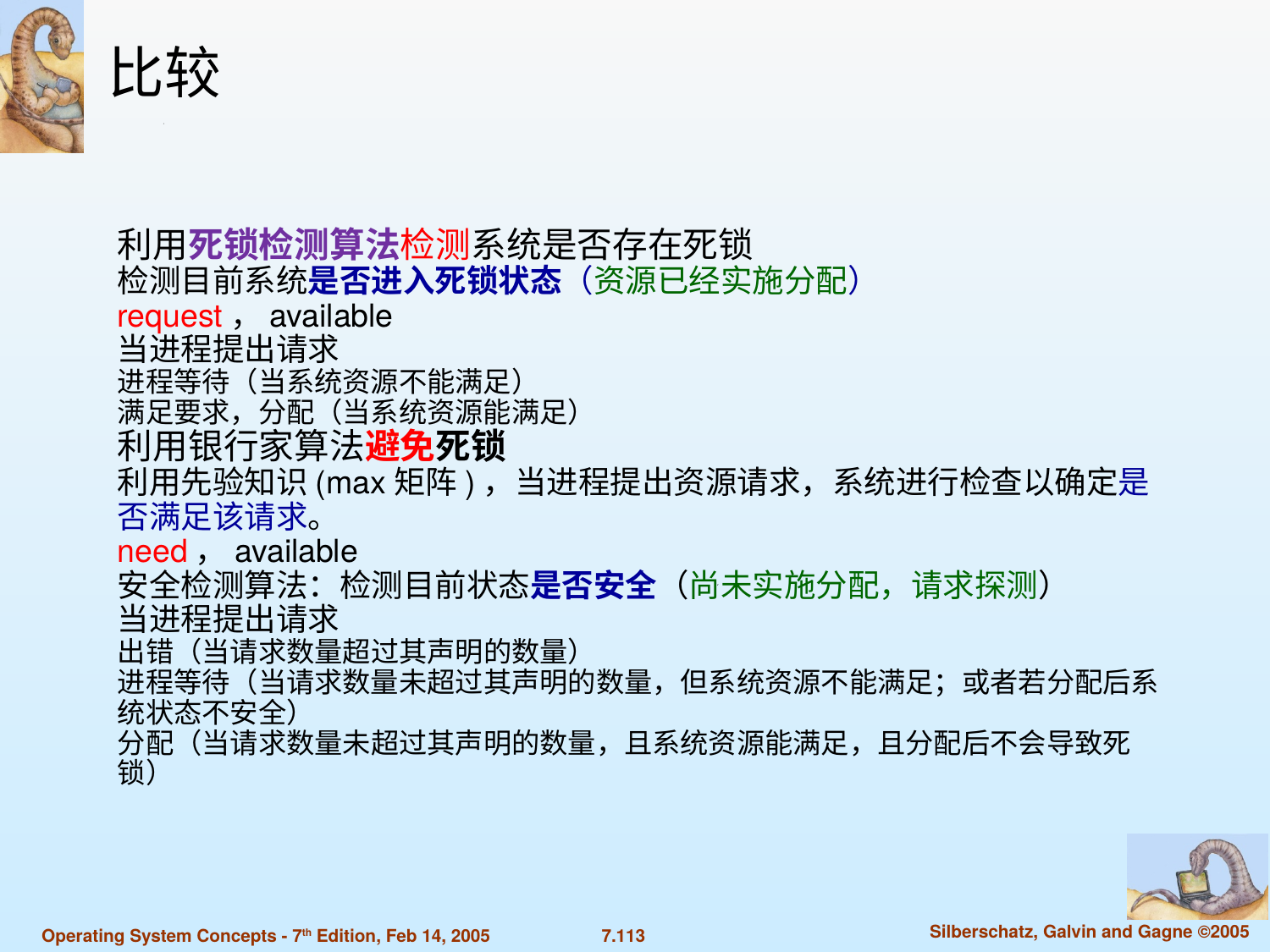

比较
利用死锁检测算法检测系统是否存在死锁
检测目前系统是否进入死锁状态（资源已经实施分配）
request，available
当进程提出请求
进程等待（当系统资源不能满足）
满足要求，分配（当系统资源能满足）
利用银行家算法避免死锁
利用先验知识(max矩阵)，当进程提出资源请求，系统进行检查以确定是否满足该请求。
need，available
安全检测算法：检测目前状态是否安全（尚未实施分配，请求探测）
当进程提出请求
出错（当请求数量超过其声明的数量）
进程等待（当请求数量未超过其声明的数量，但系统资源不能满足；或者若分配后系统状态不安全）
分配（当请求数量未超过其声明的数量，且系统资源能满足，且分配后不会导致死锁）